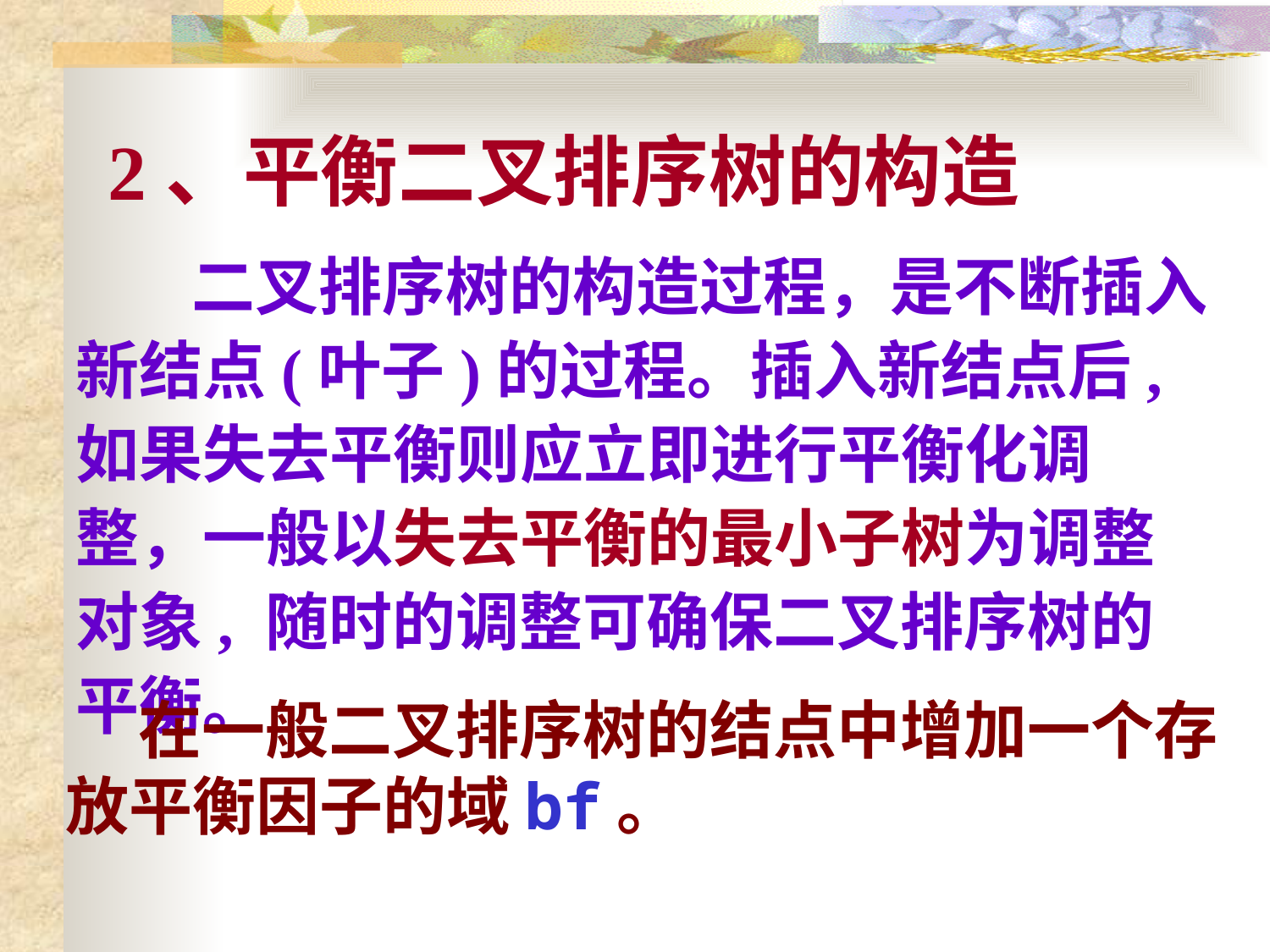

# 2、平衡二叉排序树的构造
       二叉排序树的构造过程，是不断插入新结点(叶子)的过程。插入新结点后, 如果失去平衡则应立即进行平衡化调整，一般以失去平衡的最小子树为调整对象, 随时的调整可确保二叉排序树的平衡。
    在一般二叉排序树的结点中增加一个存放平衡因子的域bf。